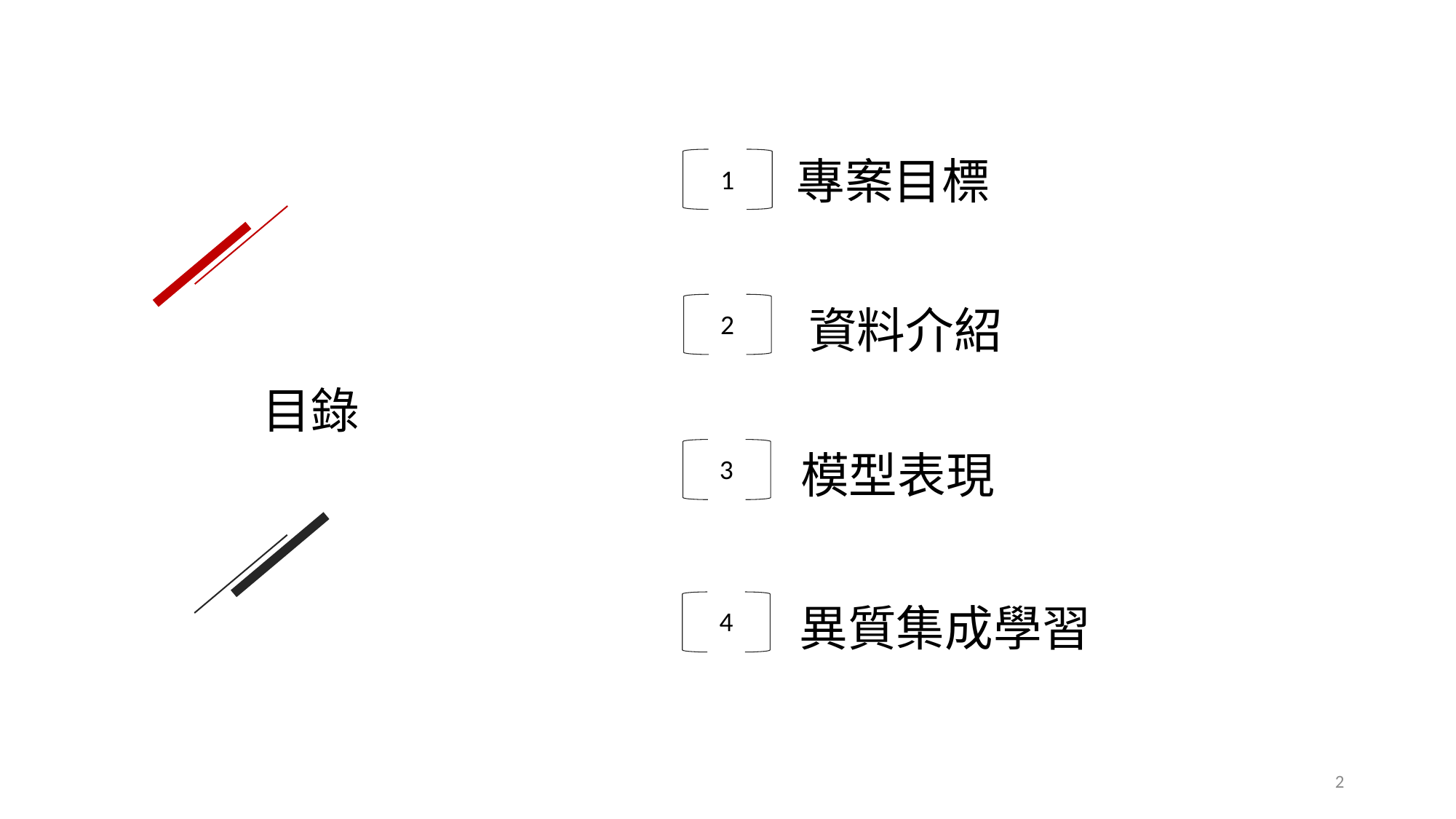

專案目標

1
目錄

2
資料介紹

3
模型表現

4
異質集成學習
2